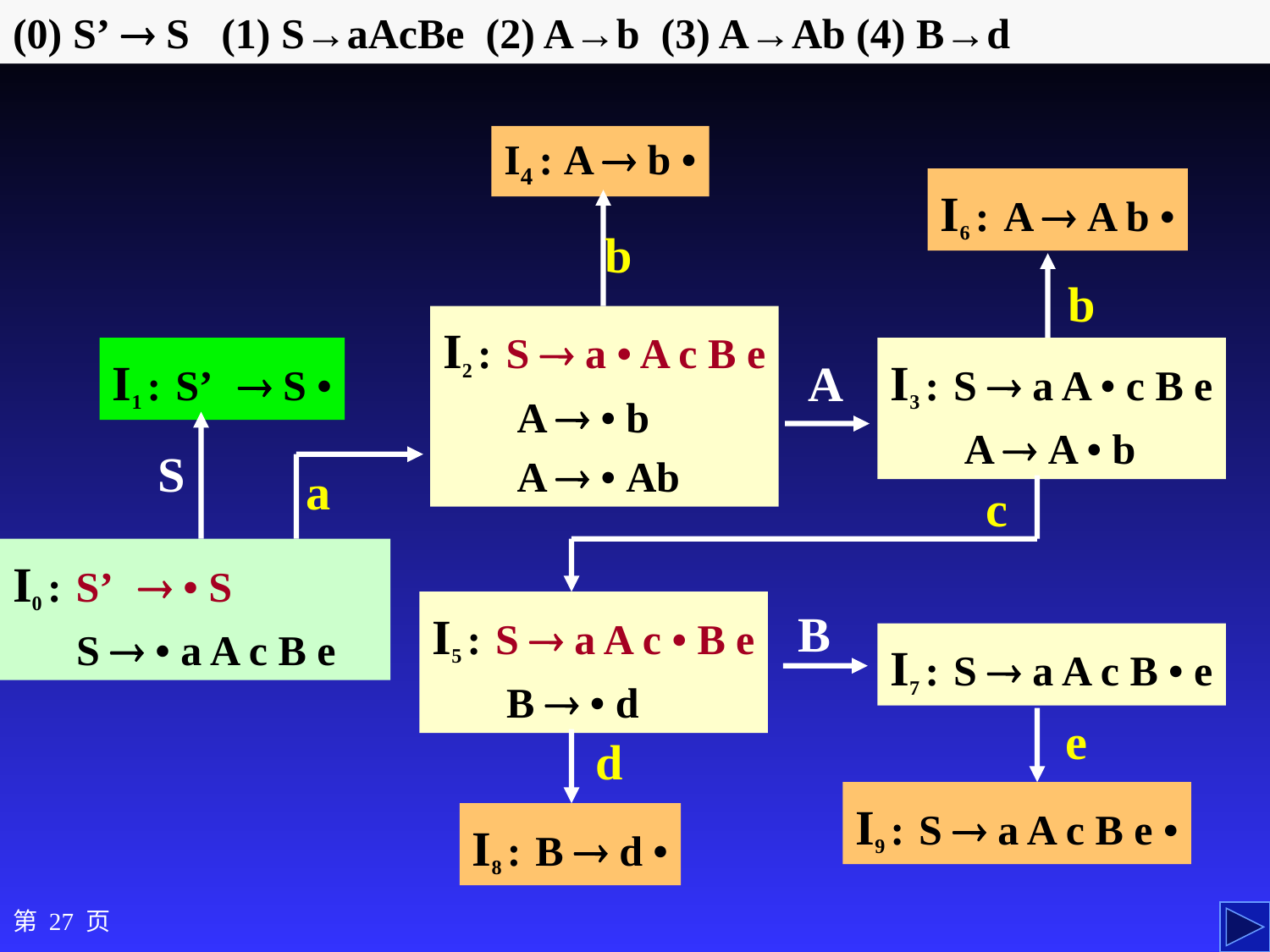

(0) S’ → S   (1) S→aAcBe  (2) A→b  (3) A→Ab (4) B→d
I4 : A → b •
I6 : A → A b •

b

b
I2 : S → a • A c B e
       A → • b
       A → • Ab
I1 : S’  → S •
I3 : S → a A • c B e
       A → A • b
A

S
a

c

I0 : S’  → • S
      S → • a A c B e
I5 : S → a A c • B e
       B → • d
B

I7 : S → a A c B • e
e

d

I9 : S → a A c B e •
I8 : B → d •
第 27 页